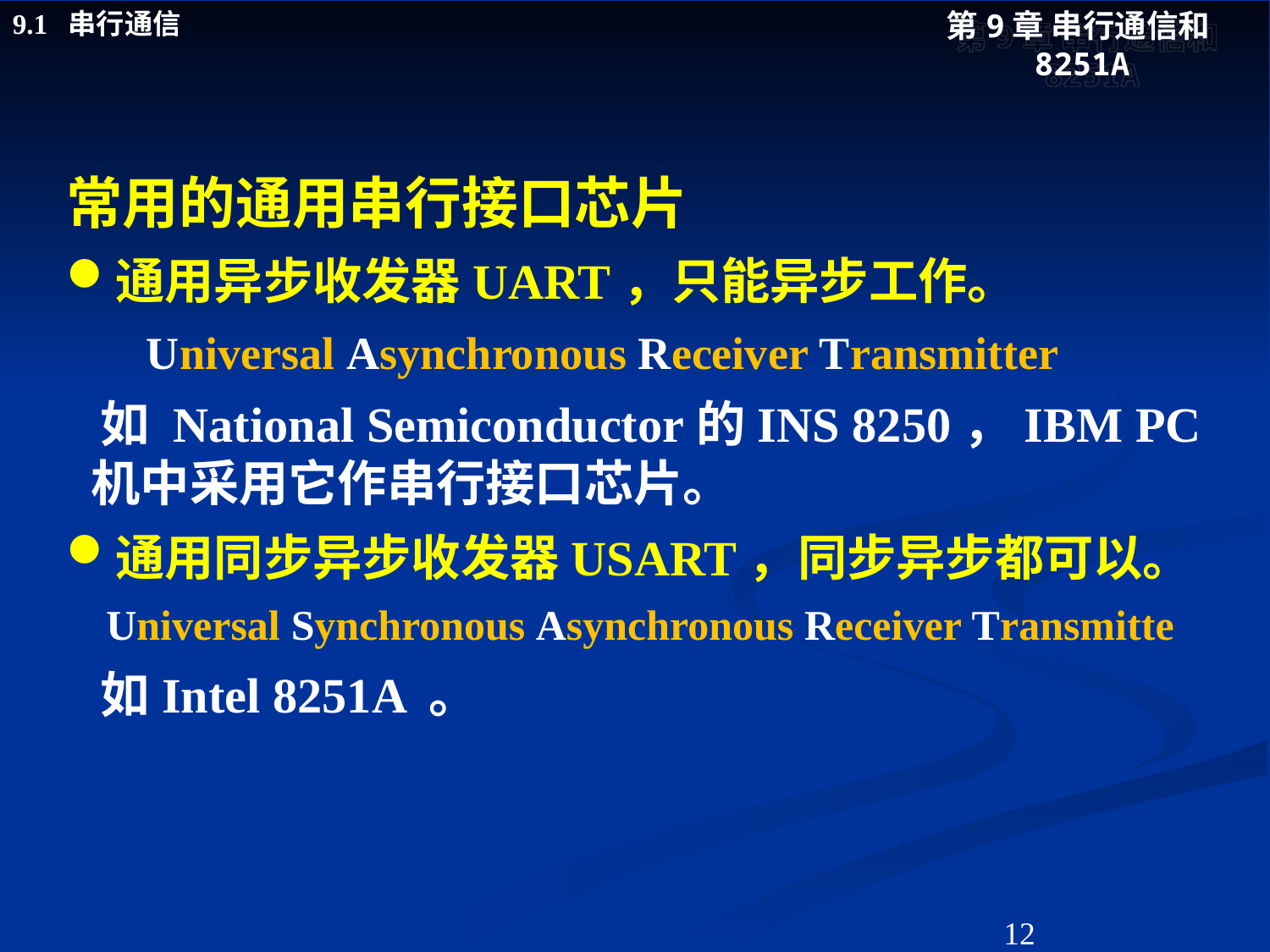

常用的通用串行接口芯片
通用异步收发器UART，只能异步工作。
       Universal Asynchronous Receiver Transmitter
  如 National Semiconductor的INS 8250，IBM PC机中采用它作串行接口芯片。
通用同步异步收发器USART，同步异步都可以。
 Universal Synchronous Asynchronous Receiver Transmitte
  如Intel 8251A 。